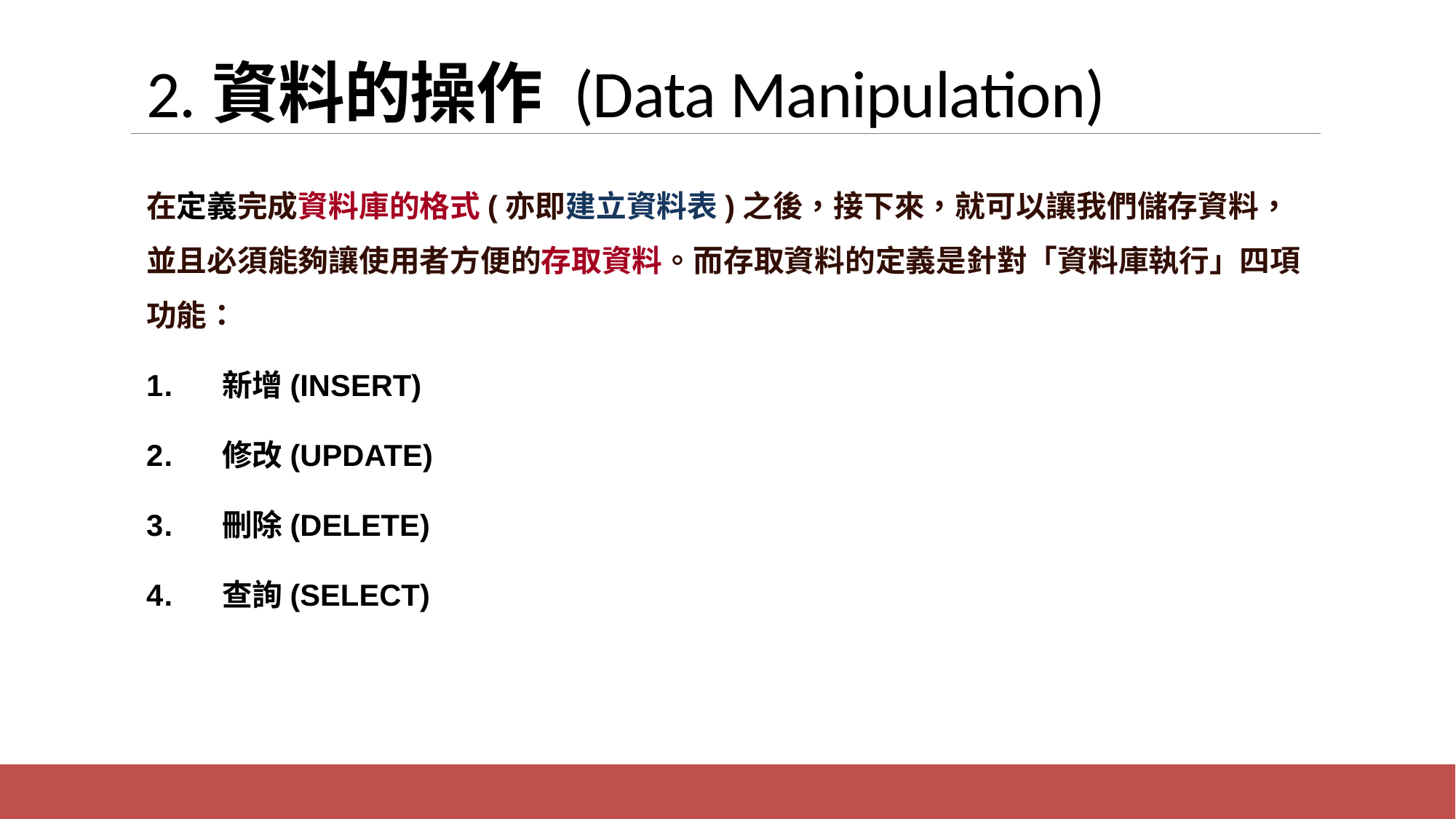

# 2.資料的操作 (Data Manipulation)
在定義完成資料庫的格式(亦即建立資料表)之後，接下來，就可以讓我們儲存資料，並且必須能夠讓使用者方便的存取資料。而存取資料的定義是針對「資料庫執行」四項功能：
  新增(INSERT)
  修改(UPDATE)
  刪除(DELETE)
  查詢(SELECT)